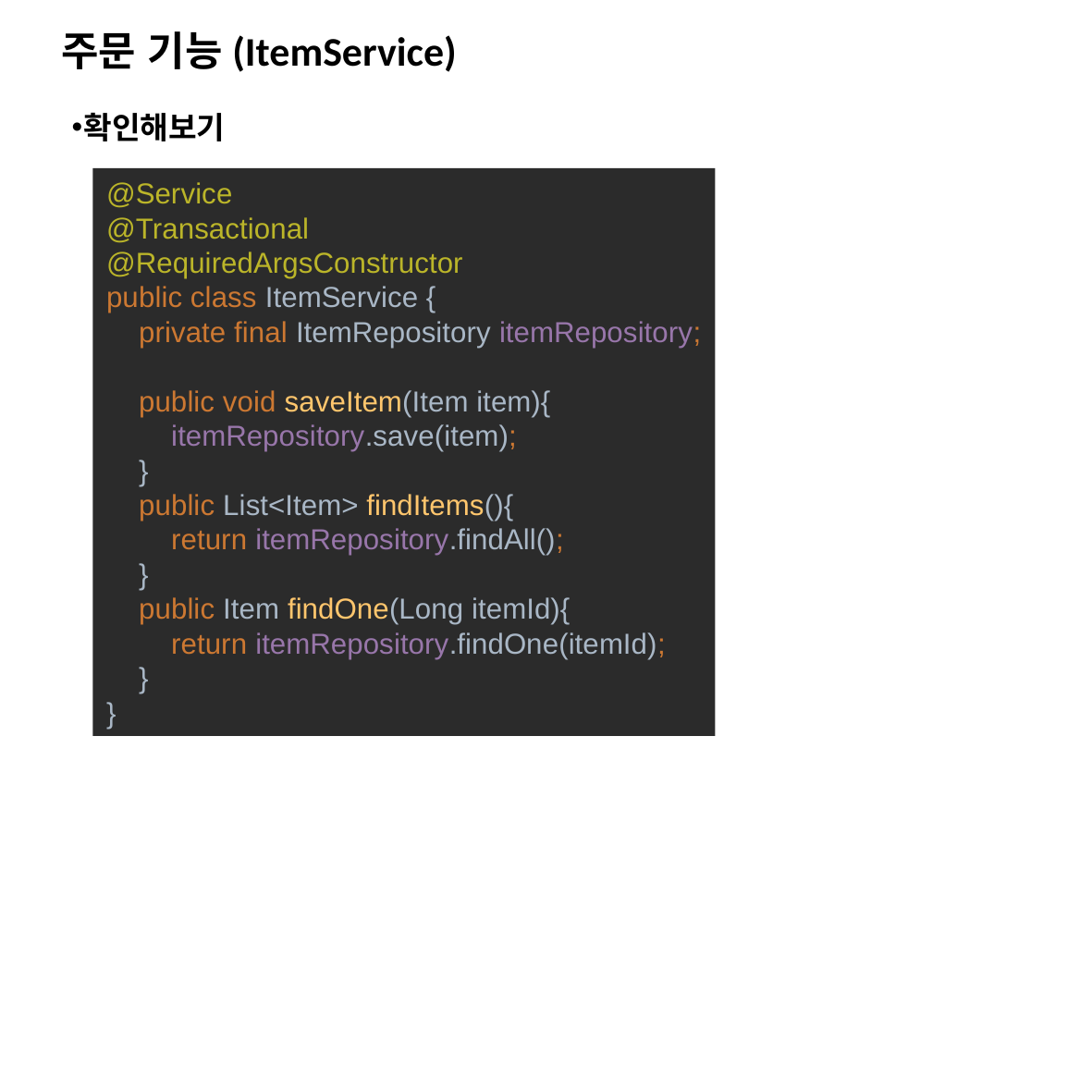

# 주문 기능(ItemService)
확인해보기
@Service
@Transactional
@RequiredArgsConstructor
public class ItemService {
    private final ItemRepository itemRepository;
    public void saveItem(Item item){
        itemRepository.save(item);
    }
    public List<Item> findItems(){
        return itemRepository.findAll();
    }
    public Item findOne(Long itemId){
        return itemRepository.findOne(itemId);
    }
}